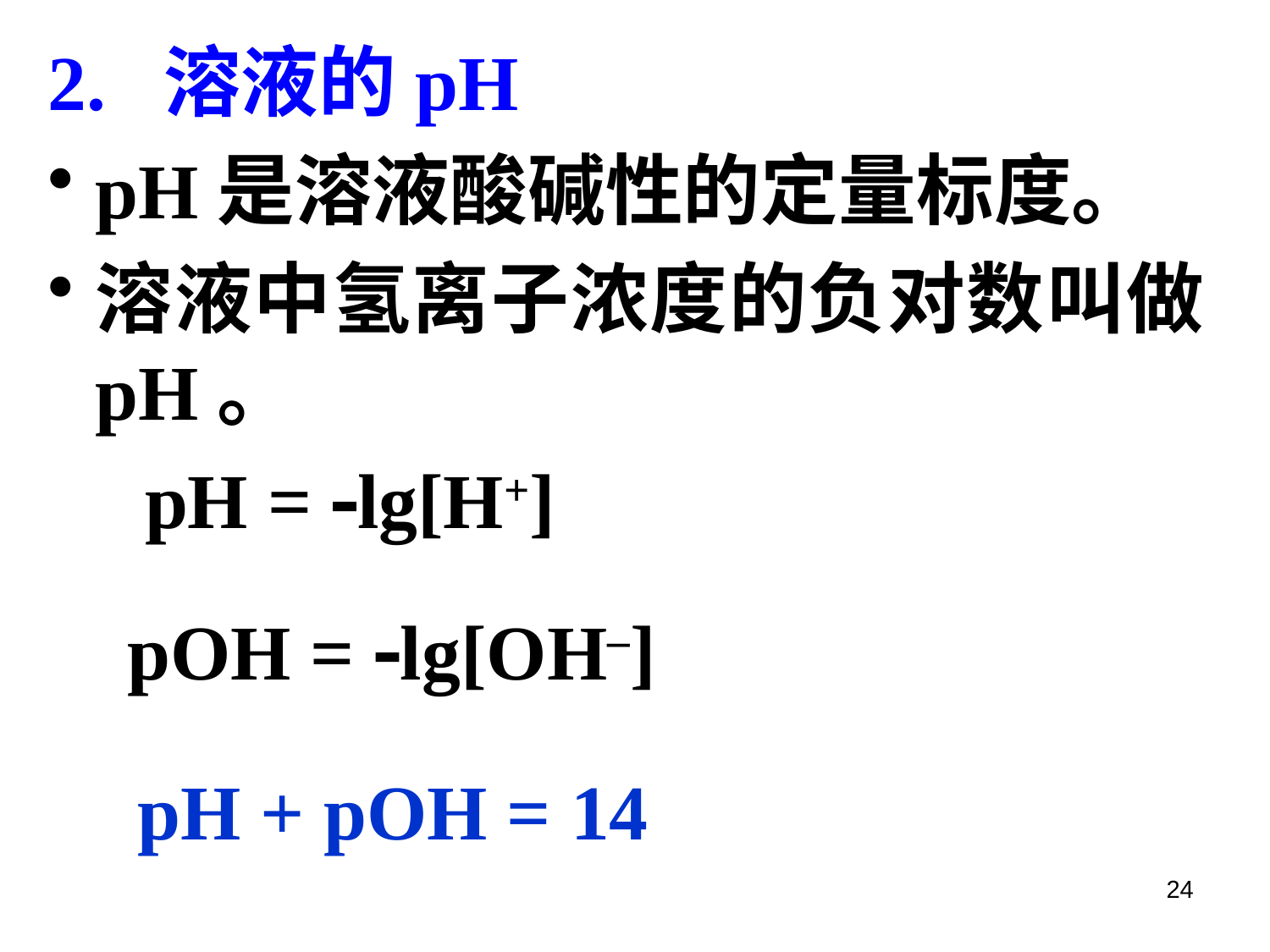

2.  溶液的pH
pH是溶液酸碱性的定量标度。
溶液中氢离子浓度的负对数叫做pH。
     pH = −lg[H+]
pOH = −lg[OH–]
pH + pOH = 14
24